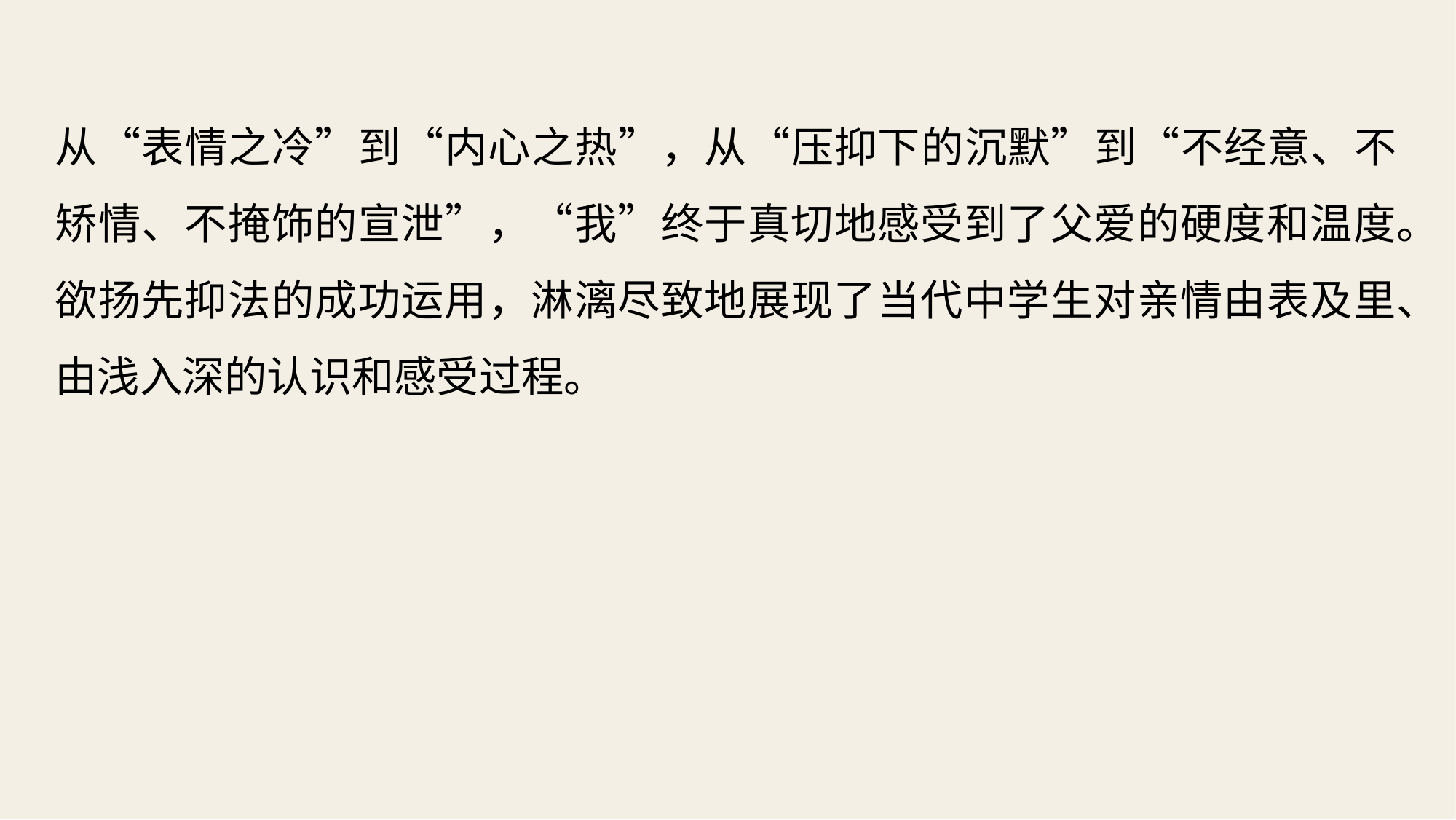

从“表情之冷”到“内心之热”，从“压抑下的沉默”到“不经意、不矫情、不掩饰的宣泄”，“我”终于真切地感受到了父爱的硬度和温度。欲扬先抑法的成功运用，淋漓尽致地展现了当代中学生对亲情由表及里、由浅入深的认识和感受过程。